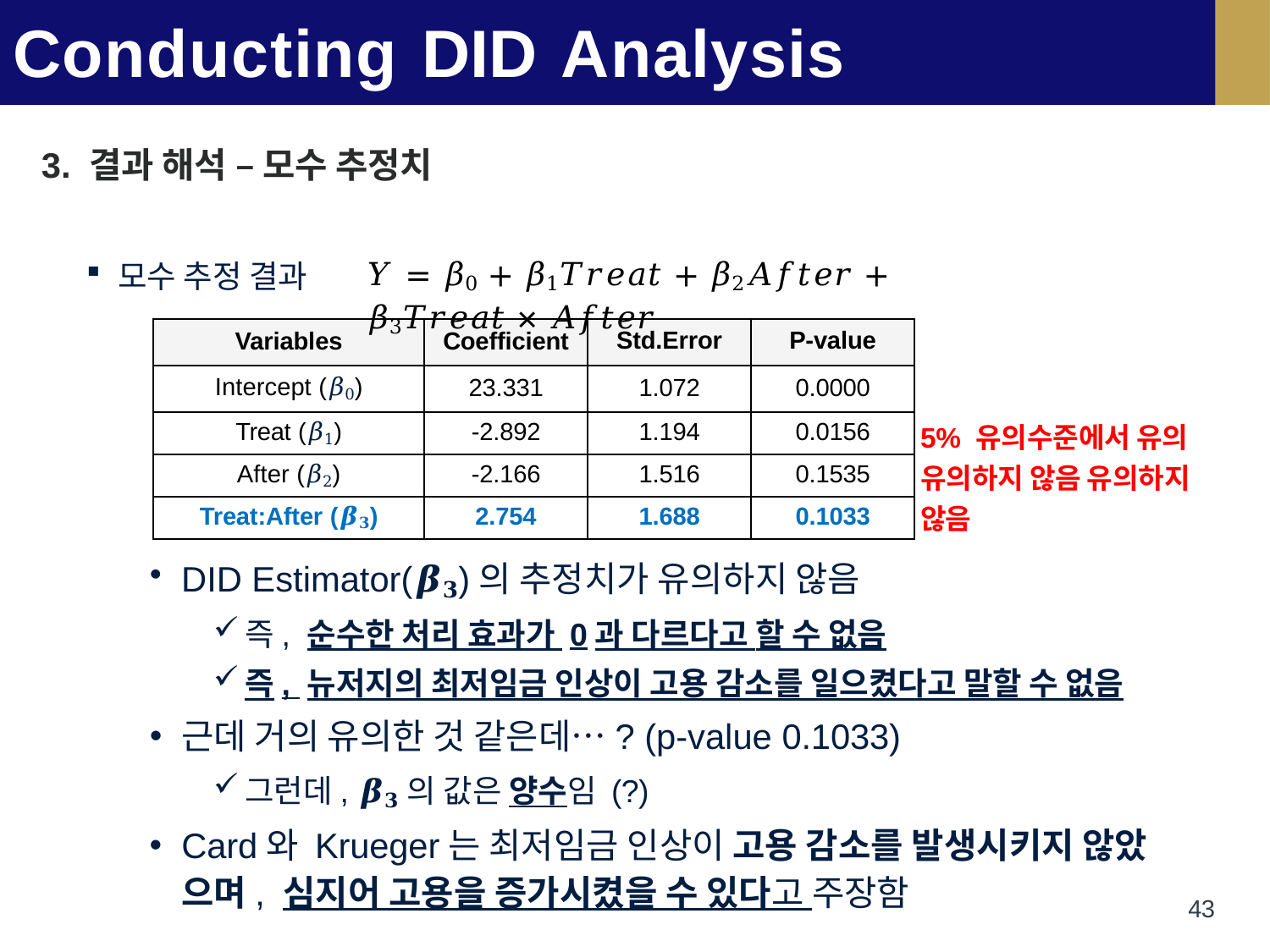

# Conducting DID Analysis
3. 결과 해석 – 모수 추정치
𝑌 = 𝛽0 + 𝛽1𝑇𝑟𝑒𝑎𝑡 + 𝛽2𝐴𝑓𝑡𝑒𝑟 + 𝛽3𝑇𝑟𝑒𝑎𝑡 × 𝐴𝑓𝑡𝑒𝑟
모수 추정 결과
| Variables | Coefficient | Std.Error | P-value |
| --- | --- | --- | --- |
| Intercept (𝛽0) | 23.331 | 1.072 | 0.0000 |
| Treat (𝛽1) | -2.892 | 1.194 | 0.0156 |
| After (𝛽2) | -2.166 | 1.516 | 0.1535 |
| Treat:After (𝜷𝟑) | 2.754 | 1.688 | 0.1033 |
5% 유의수준에서 유의 유의하지 않음 유의하지 않음
DID Estimator(𝜷𝟑)의 추정치가 유의하지 않음
즉, 순수한 처리 효과가 0과 다르다고 할 수 없음
즉, 뉴저지의 최저임금 인상이 고용 감소를 일으켰다고 말할 수 없음
근데 거의 유의한 것 같은데…? (p-value 0.1033)
그런데, 𝜷𝟑의 값은 양수임 (?)
Card와 Krueger는 최저임금 인상이 고용 감소를 발생시키지 않았 으며, 심지어 고용을 증가시켰을 수 있다고 주장함
43